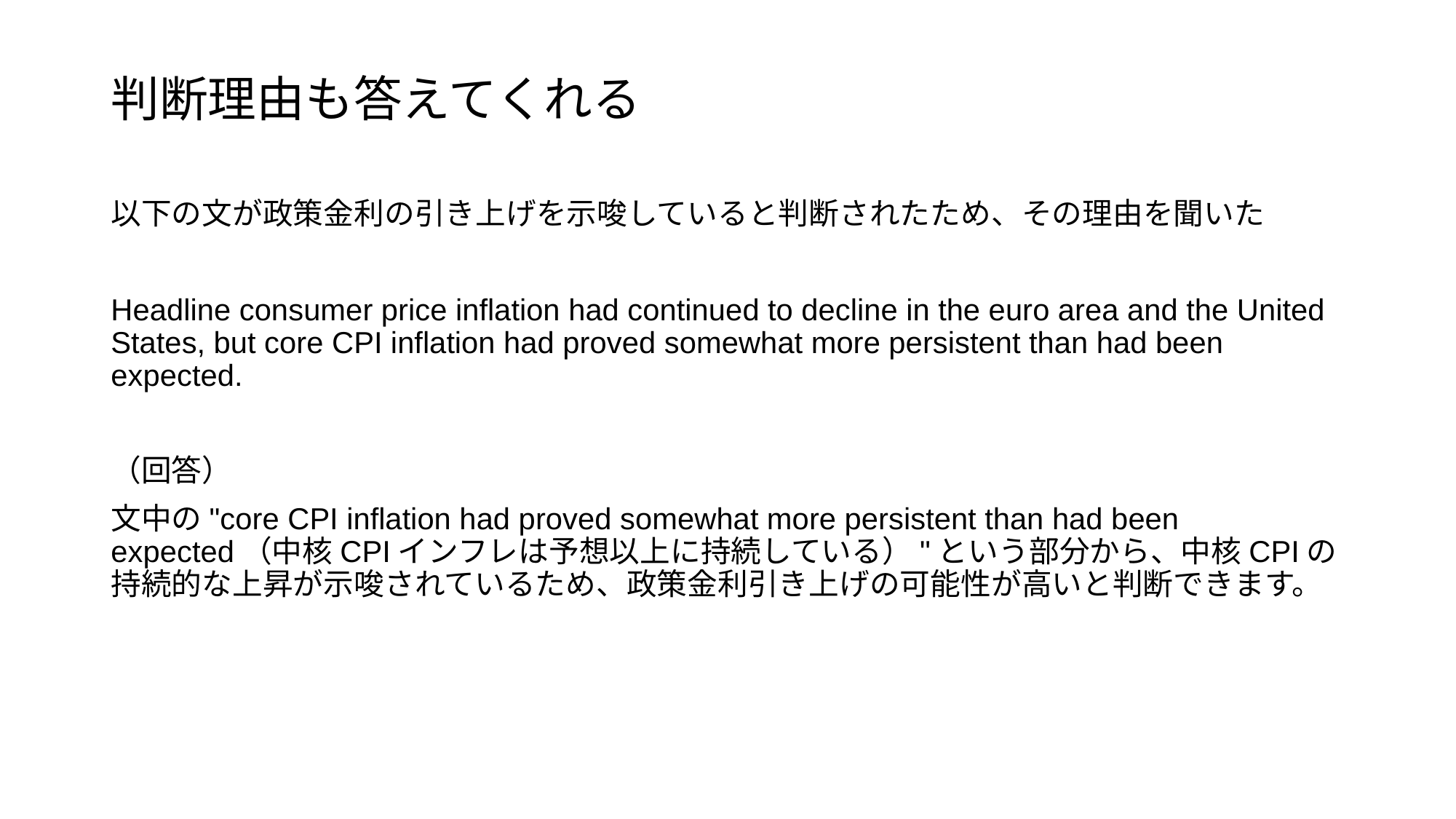

# 判断理由も答えてくれる
以下の文が政策金利の引き上げを示唆していると判断されたため、その理由を聞いた

Headline consumer price inflation had continued to decline in the euro area and the United States, but core CPI inflation had proved somewhat more persistent than had been expected.

（回答）
文中の"core CPI inflation had proved somewhat more persistent than had been expected（中核CPIインフレは予想以上に持続している）"という部分から、中核CPIの持続的な上昇が示唆されているため、政策金利引き上げの可能性が高いと判断できます。